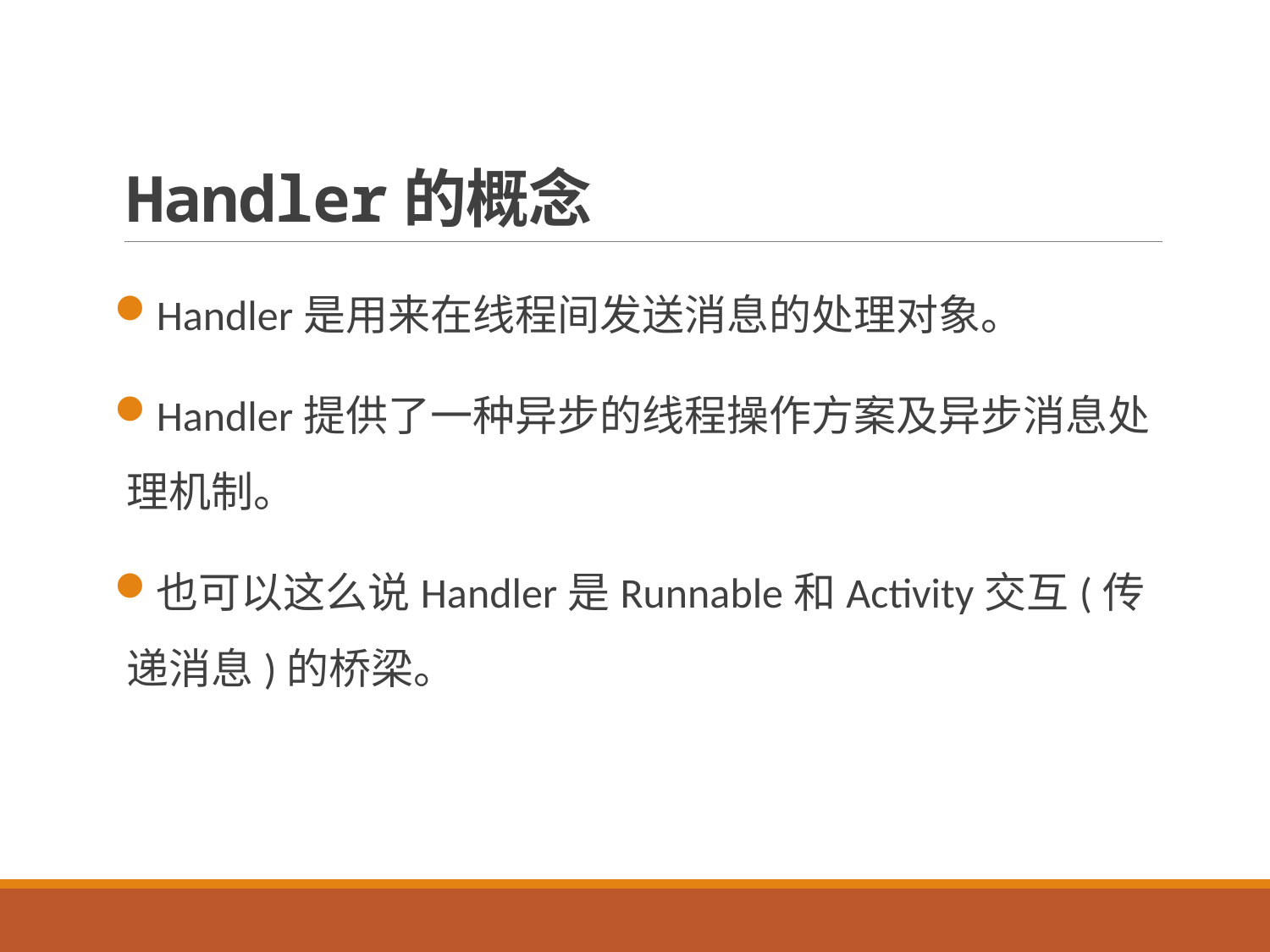

# Handler的概念
Handler是用来在线程间发送消息的处理对象。
Handler提供了一种异步的线程操作方案及异步消息处理机制。
也可以这么说Handler是Runnable和Activity交互(传递消息)的桥梁。